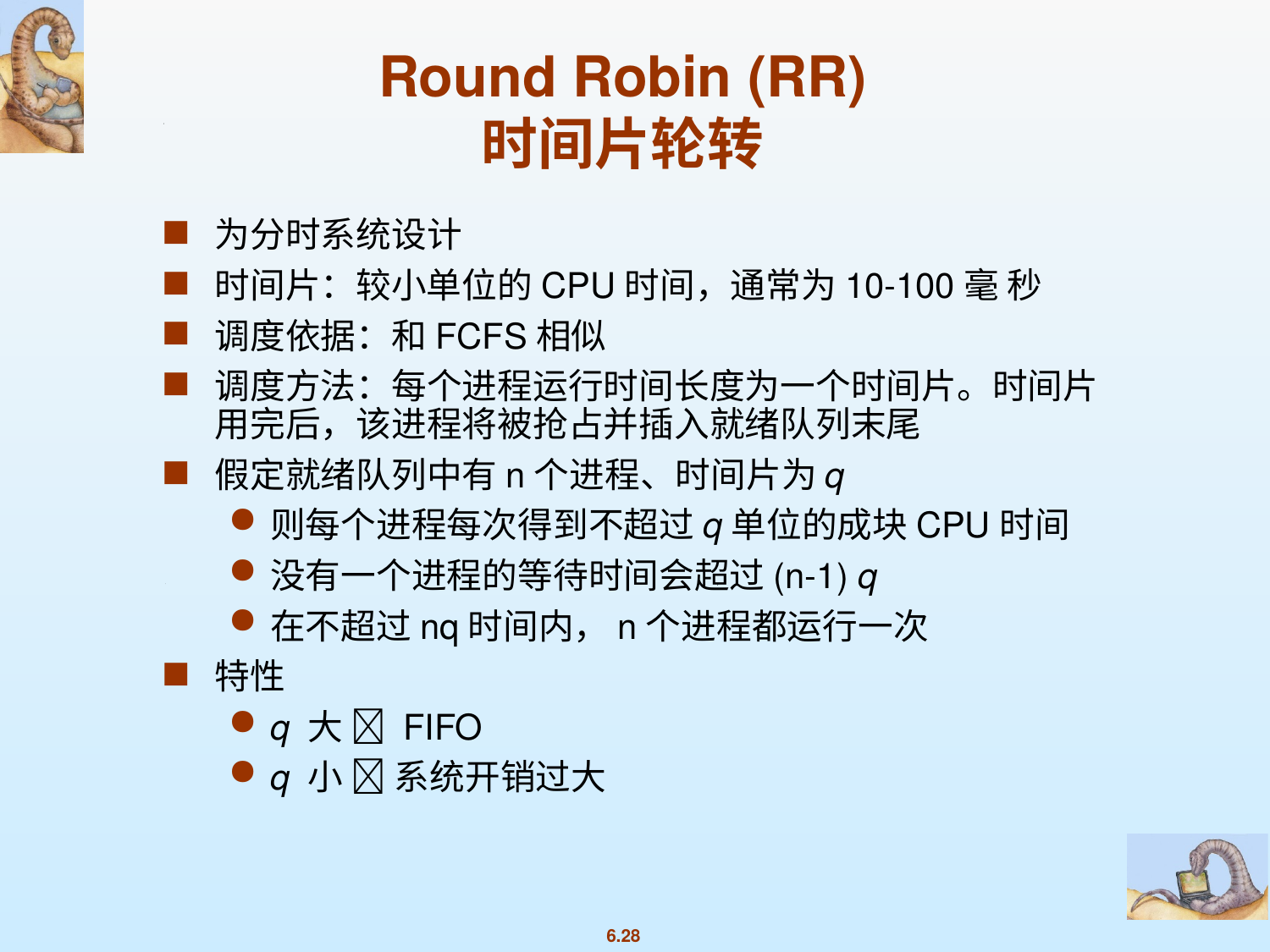

Round Robin (RR)
时间片轮转
为分时系统设计
时间片：较小单位的CPU时间，通常为10-100毫 秒
调度依据：和FCFS相似
调度方法：每个进程运行时间长度为一个时间片。时间片用完后，该进程将被抢占并插入就绪队列末尾
假定就绪队列中有n个进程、时间片为q
则每个进程每次得到不超过q单位的成块CPU时间
没有一个进程的等待时间会超过(n-1) q
在不超过nq时间内，n个进程都运行一次
特性
q 大 ⇒ FIFO
q 小 ⇒ 系统开销过大